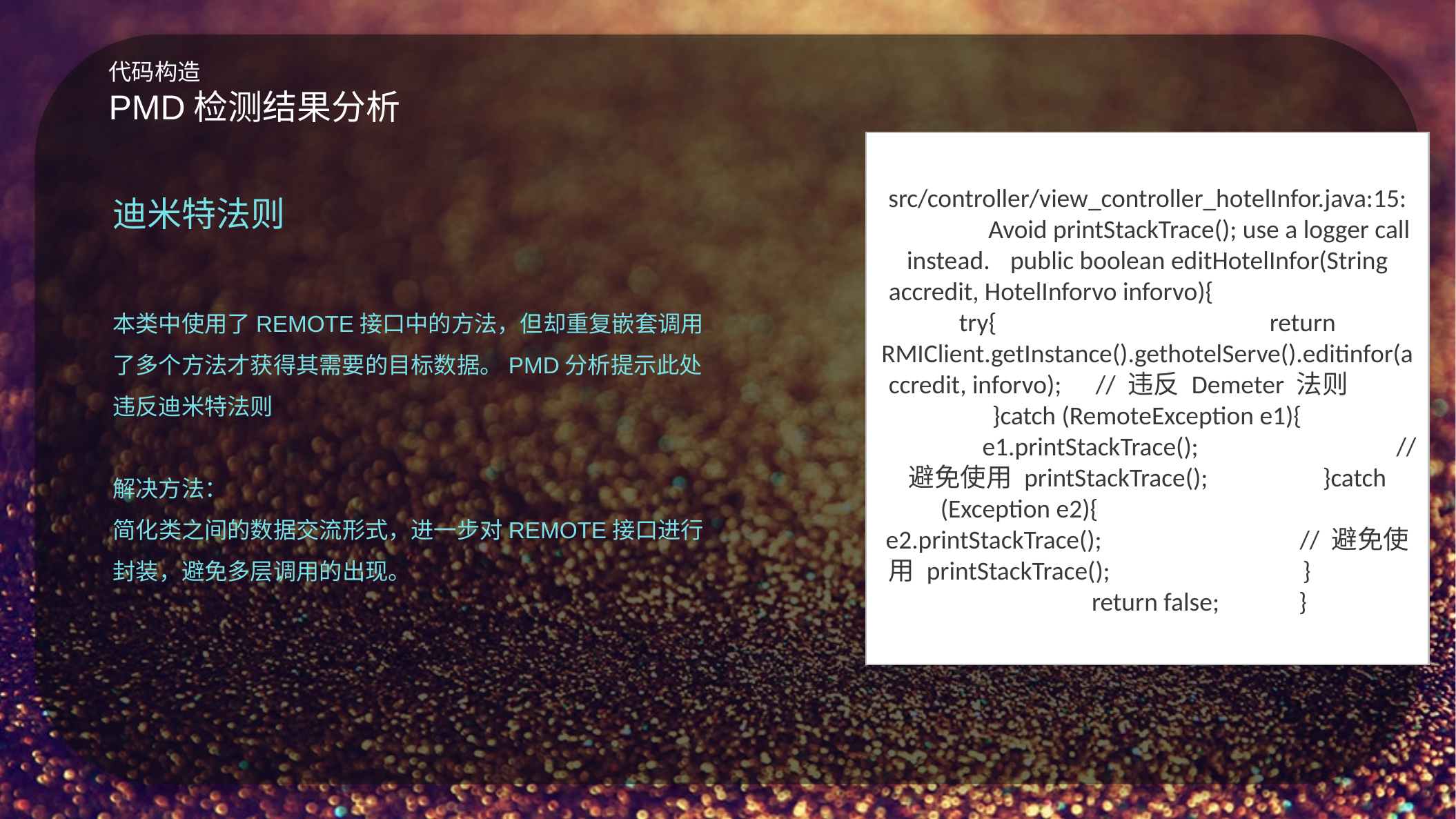

代码构造
PMD检测结果分析
src/controller/view_controller_hotelInfor.java:15:	Avoid printStackTrace(); use a logger call instead.	public boolean editHotelInfor(String accredit, HotelInforvo inforvo){		try{			return RMIClient.getInstance().gethotelServe().editinfor(accredit, inforvo);	// 违反 Demeter 法则		}catch (RemoteException e1){			e1.printStackTrace();		// 避免使用 printStackTrace();		}catch (Exception e2){			e2.printStackTrace();		// 避免使用 printStackTrace();		}		return false;	}
迪米特法则

本类中使用了REMOTE接口中的方法，但却重复嵌套调用
了多个方法才获得其需要的目标数据。PMD分析提示此处
违反迪米特法则

解决方法：
简化类之间的数据交流形式，进一步对REMOTE接口进行
封装，避免多层调用的出现。